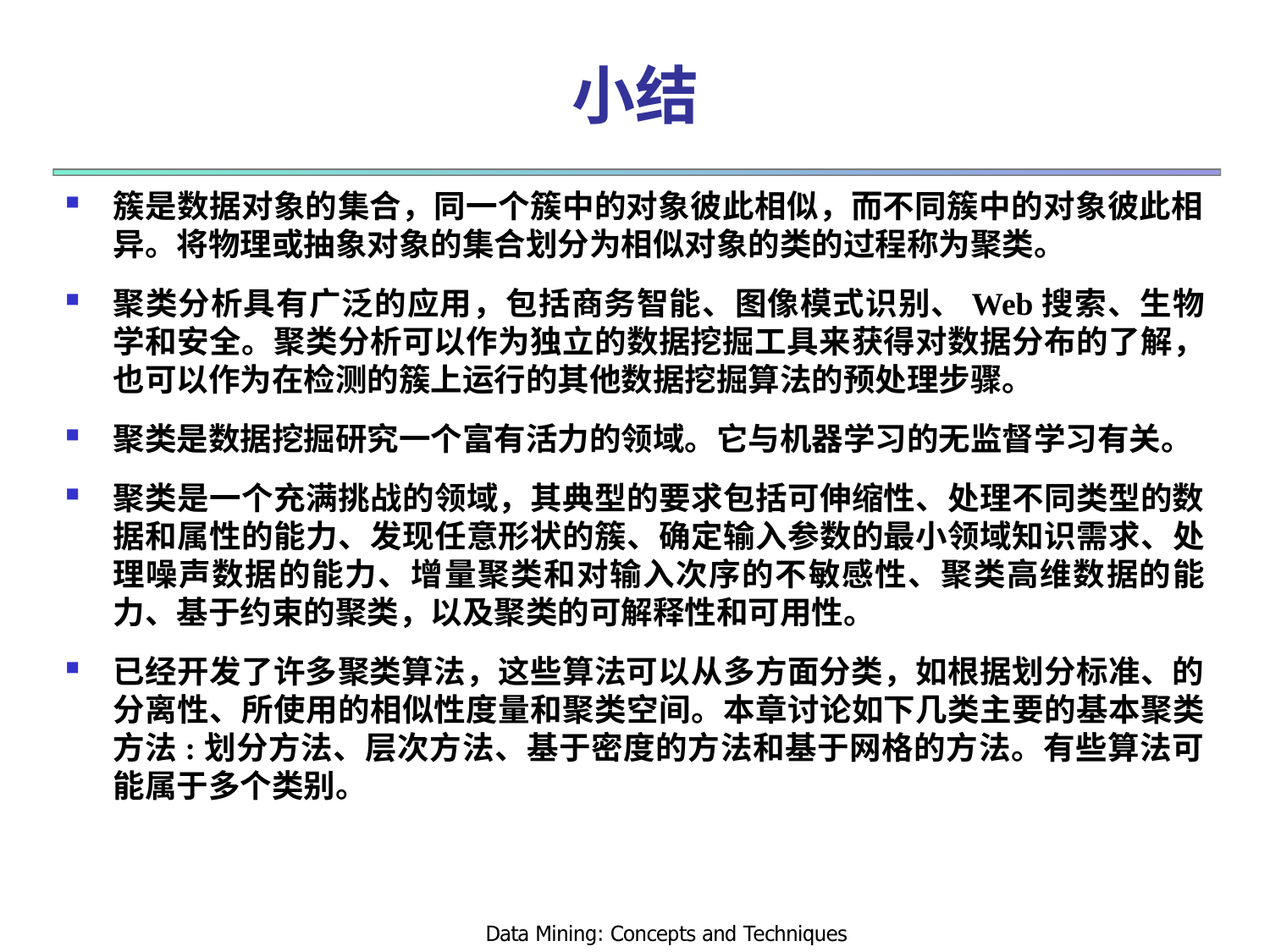

小结
簇是数据对象的集合，同一个簇中的对象彼此相似，而不同簇中的对象彼此相异。将物理或抽象对象的集合划分为相似对象的类的过程称为聚类。
聚类分析具有广泛的应用，包括商务智能、图像模式识别、Web搜索、生物学和安全。聚类分析可以作为独立的数据挖掘工具来获得对数据分布的了解，也可以作为在检测的簇上运行的其他数据挖掘算法的预处理步骤。
聚类是数据挖掘研究一个富有活力的领域。它与机器学习的无监督学习有关。
聚类是一个充满挑战的领域，其典型的要求包括可伸缩性、处理不同类型的数据和属性的能力、发现任意形状的簇、确定输入参数的最小领域知识需求、处理噪声数据的能力、增量聚类和对输入次序的不敏感性、聚类高维数据的能力、基于约束的聚类，以及聚类的可解释性和可用性。
已经开发了许多聚类算法，这些算法可以从多方面分类，如根据划分标准、的分离性、所使用的相似性度量和聚类空间。本章讨论如下几类主要的基本聚类方法:划分方法、层次方法、基于密度的方法和基于网格的方法。有些算法可能属于多个类别。

Data Mining: Concepts and Techniques
106